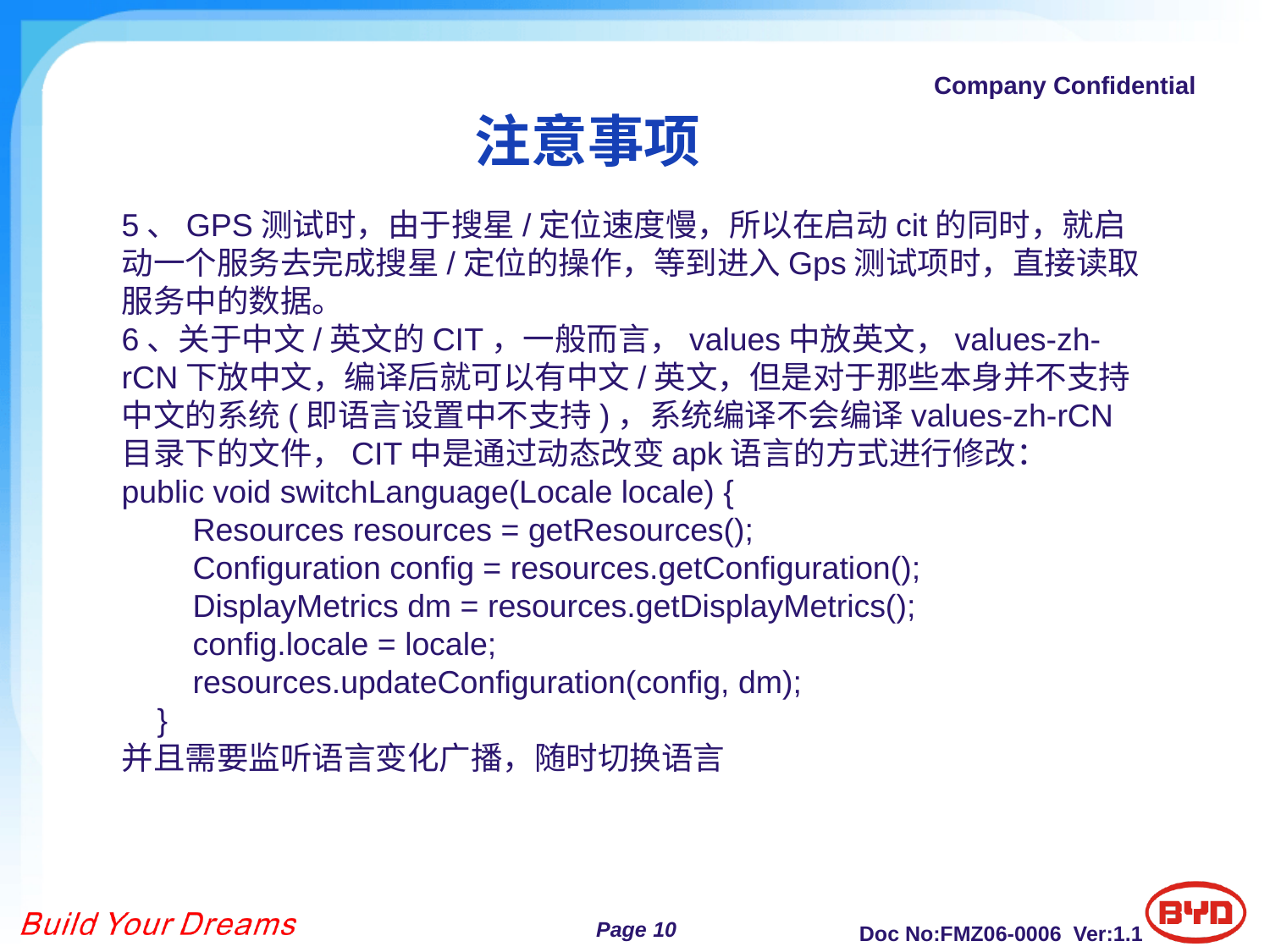

注意事项
5、GPS测试时，由于搜星/定位速度慢，所以在启动cit的同时，就启动一个服务去完成搜星/定位的操作，等到进入Gps测试项时，直接读取服务中的数据。
6、关于中文/英文的CIT，一般而言，values中放英文，values-zh-rCN下放中文，编译后就可以有中文/英文，但是对于那些本身并不支持中文的系统(即语言设置中不支持)，系统编译不会编译values-zh-rCN目录下的文件，CIT中是通过动态改变apk语言的方式进行修改：
public void switchLanguage(Locale locale) {
        Resources resources = getResources();
        Configuration config = resources.getConfiguration();
        DisplayMetrics dm = resources.getDisplayMetrics();
        config.locale = locale;
        resources.updateConfiguration(config, dm);
    }
并且需要监听语言变化广播，随时切换语言